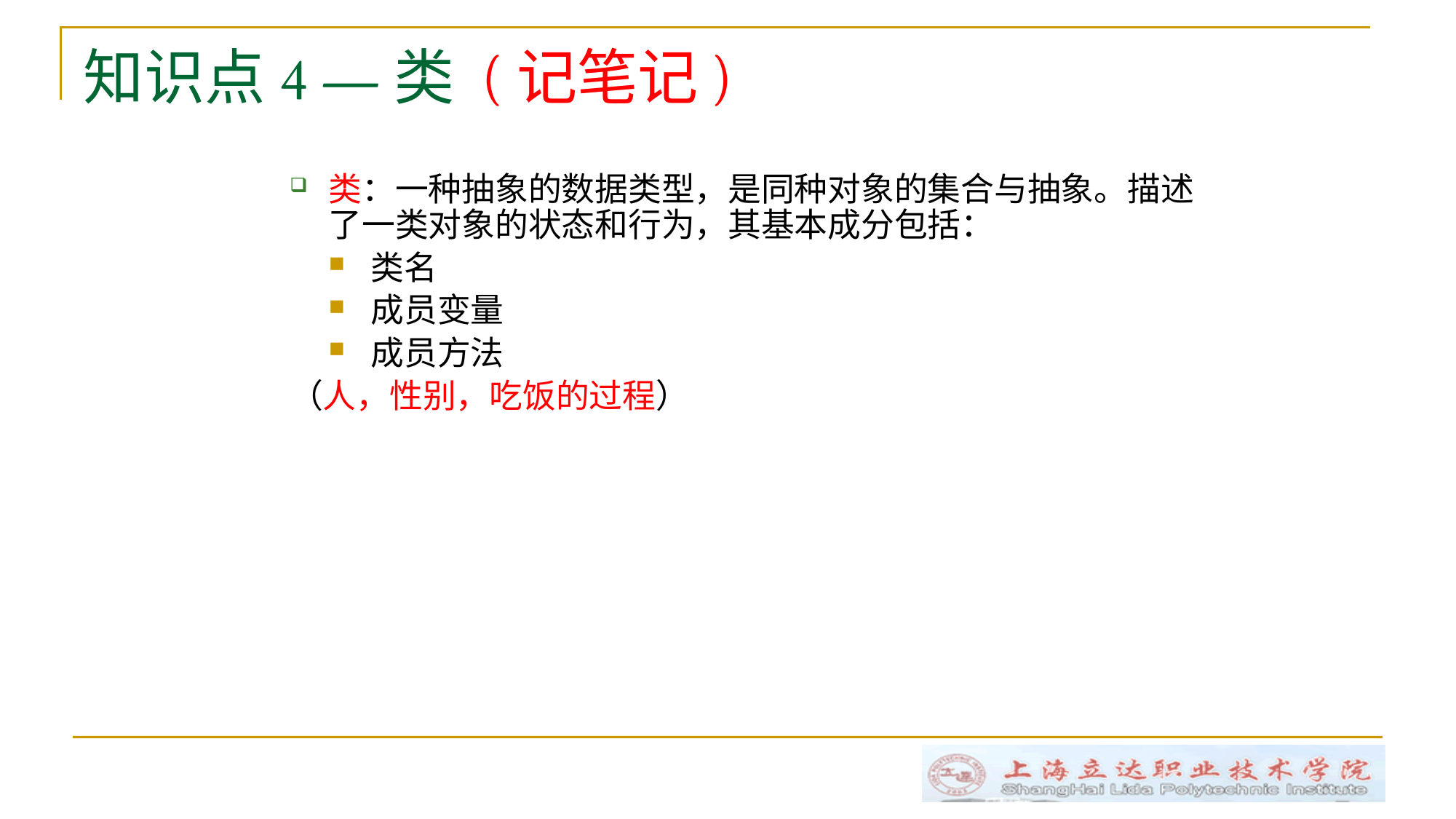

# 知识点4 —类 (记笔记)

类：一种抽象的数据类型，是同种对象的集合与抽象。描述了一类对象的状态和行为，其基本成分包括：
类名
成员变量
成员方法
（人，性别，吃饭的过程）